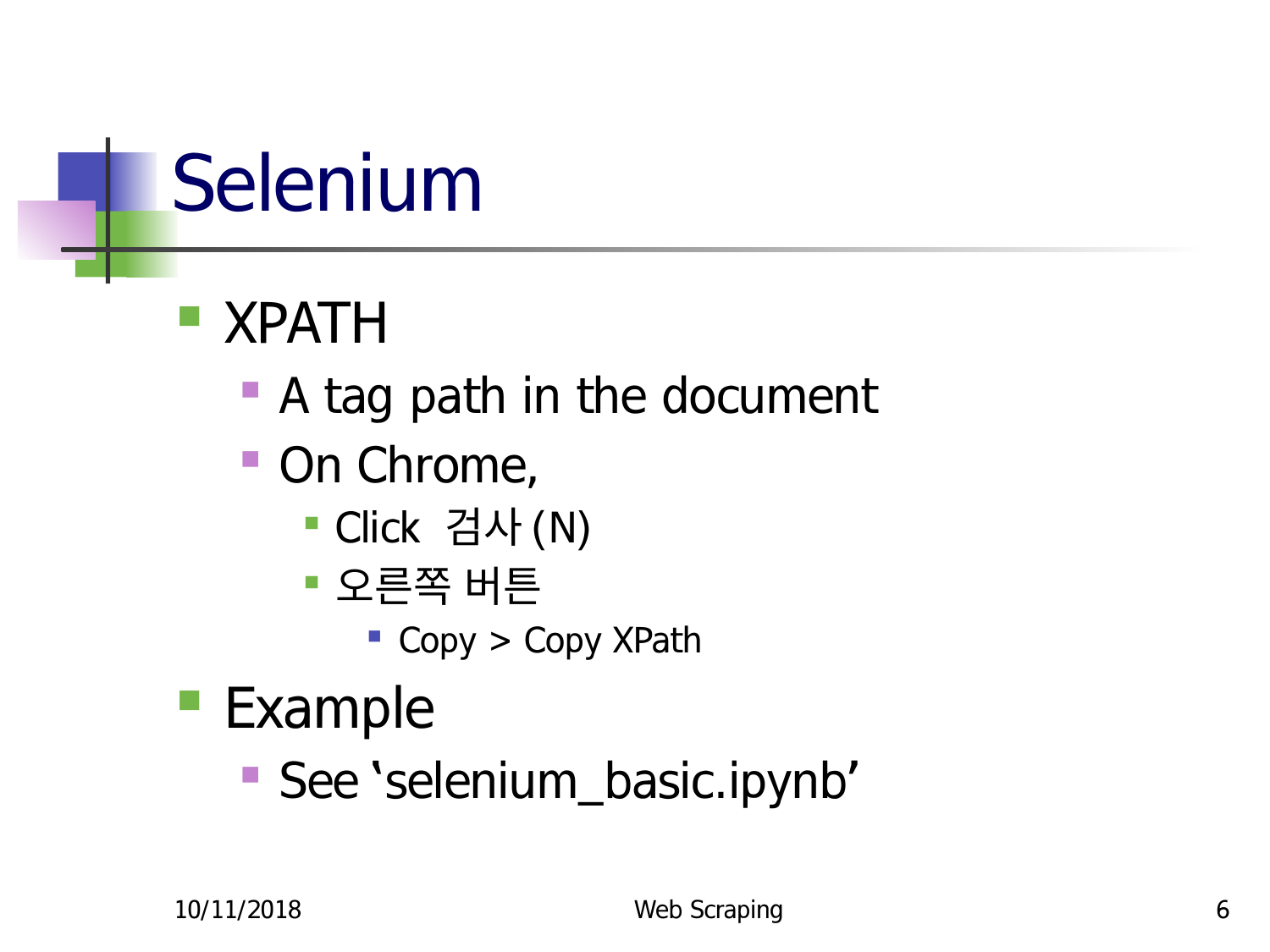

# Selenium
XPATH
A tag path in the document
On Chrome,
Click 검사(N)
오른쪽 버튼
Copy > Copy XPath
Example
See ‘selenium_basic.ipynb’
10/11/2018
Web Scraping
6